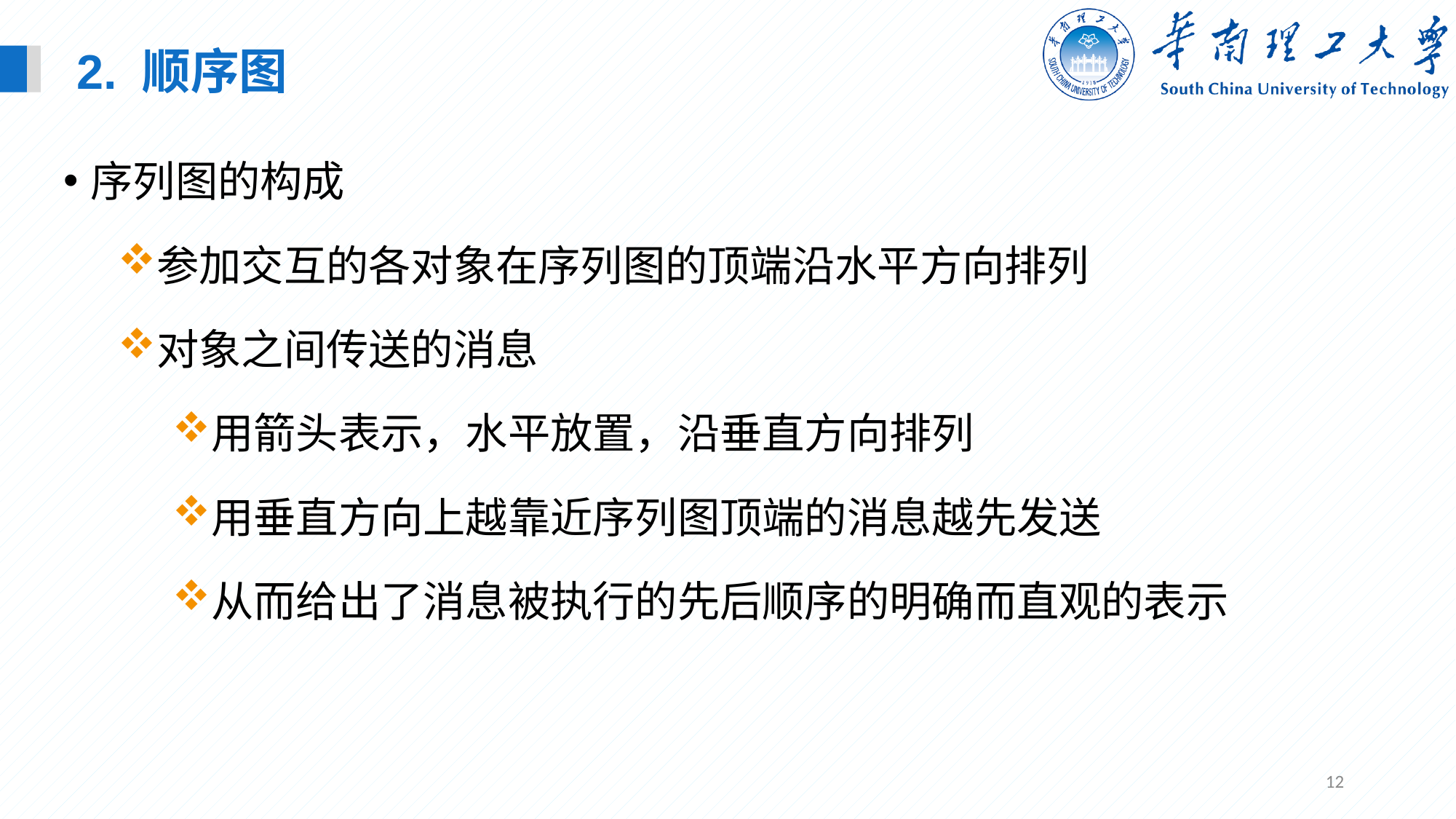

2. 顺序图
序列图的构成
参加交互的各对象在序列图的顶端沿水平方向排列
对象之间传送的消息
用箭头表示，水平放置，沿垂直方向排列
用垂直方向上越靠近序列图顶端的消息越先发送
从而给出了消息被执行的先后顺序的明确而直观的表示
12